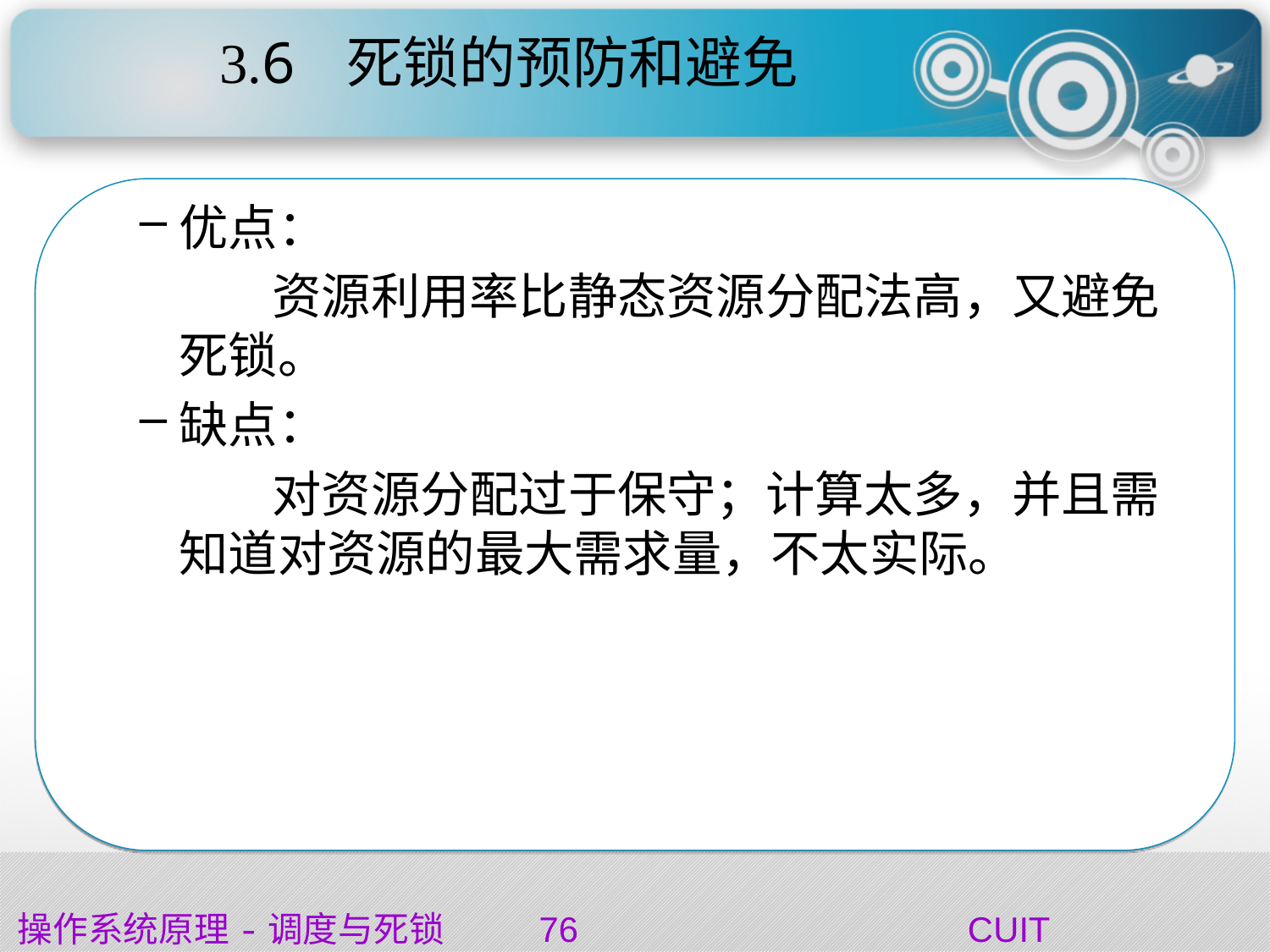

# 3.6	死锁的预防和避免
优点：
           资源利用率比静态资源分配法高，又避免死锁。
缺点：
           对资源分配过于保守；计算太多，并且需知道对资源的最大需求量，不太实际。